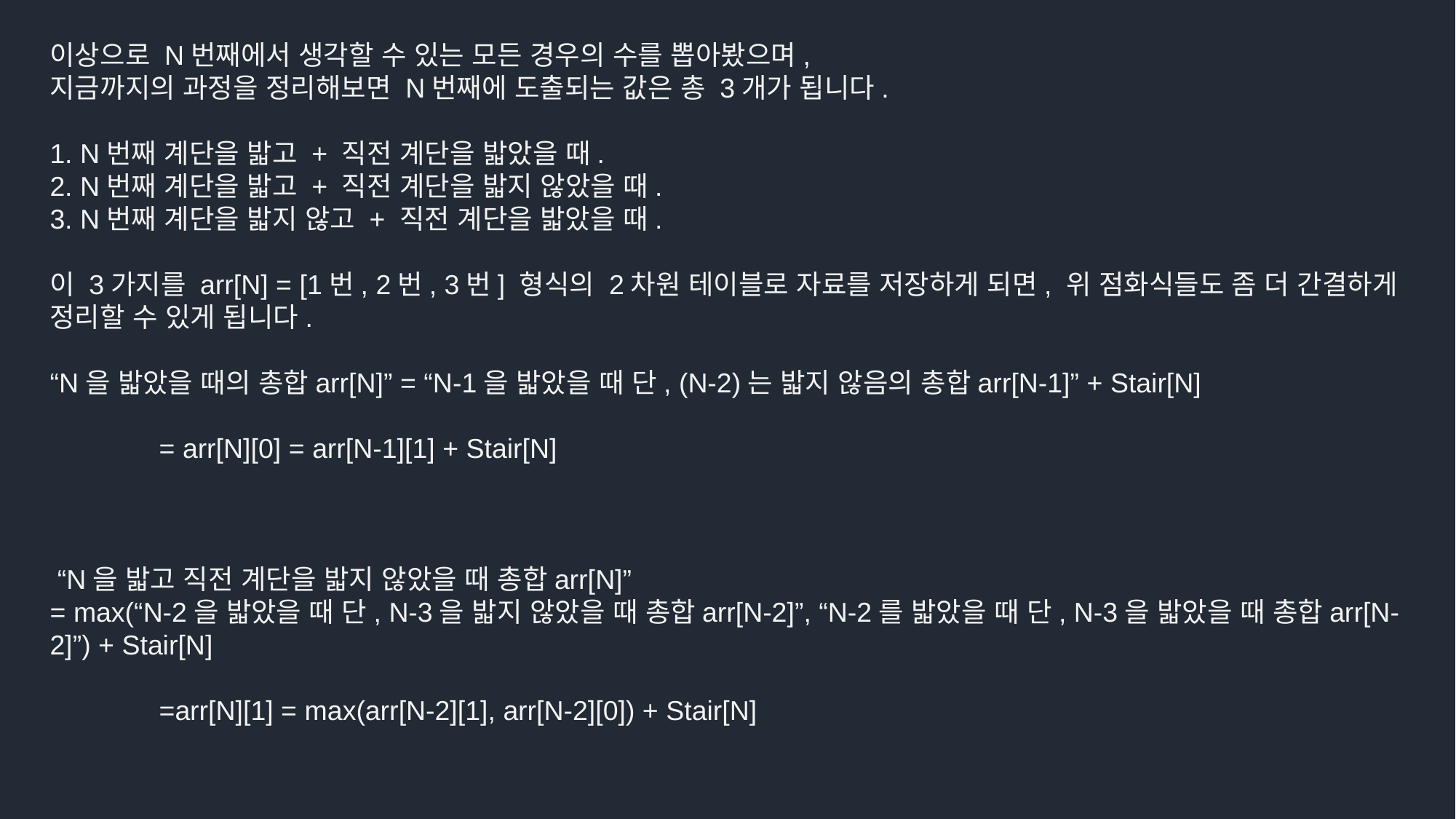

이상으로 N번째에서 생각할 수 있는 모든 경우의 수를 뽑아봤으며,
지금까지의 과정을 정리해보면 N번째에 도출되는 값은 총 3개가 됩니다.

1. N번째 계단을 밟고 + 직전 계단을 밟았을 때.
2. N번째 계단을 밟고 + 직전 계단을 밟지 않았을 때.
3. N번째 계단을 밟지 않고 + 직전 계단을 밟았을 때.

이 3가지를 arr[N] = [1번, 2번, 3번] 형식의 2차원 테이블로 자료를 저장하게 되면, 위 점화식들도 좀 더 간결하게 정리할 수 있게 됩니다.

“N을 밟았을 때의 총합arr[N]” = “N-1을 밟았을 때 단, (N-2)는 밟지 않음의 총합arr[N-1]” + Stair[N]

	= arr[N][0] = arr[N-1][1] + Stair[N]

 “N을 밟고 직전 계단을 밟지 않았을 때 총합arr[N]”
= max(“N-2을 밟았을 때 단, N-3을 밟지 않았을 때 총합arr[N-2]”, “N-2를 밟았을 때 단, N-3을 밟았을 때 총합arr[N-2]”) + Stair[N]

	=arr[N][1] = max(arr[N-2][1], arr[N-2][0]) + Stair[N]